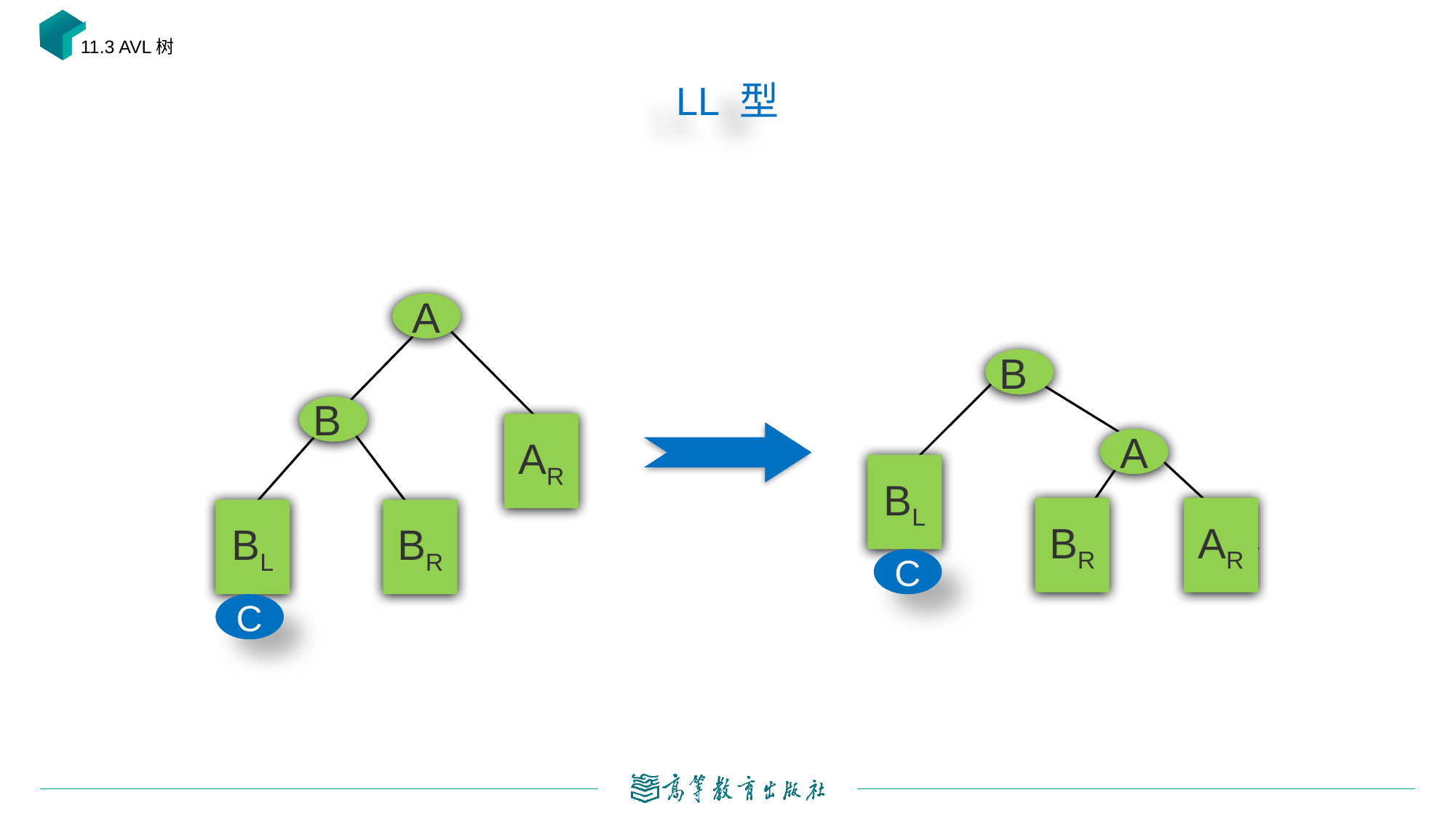

11.3 AVL树
# LL 型

A

B
AR

BL
BR
B

A

AR

BL
C

BR
C